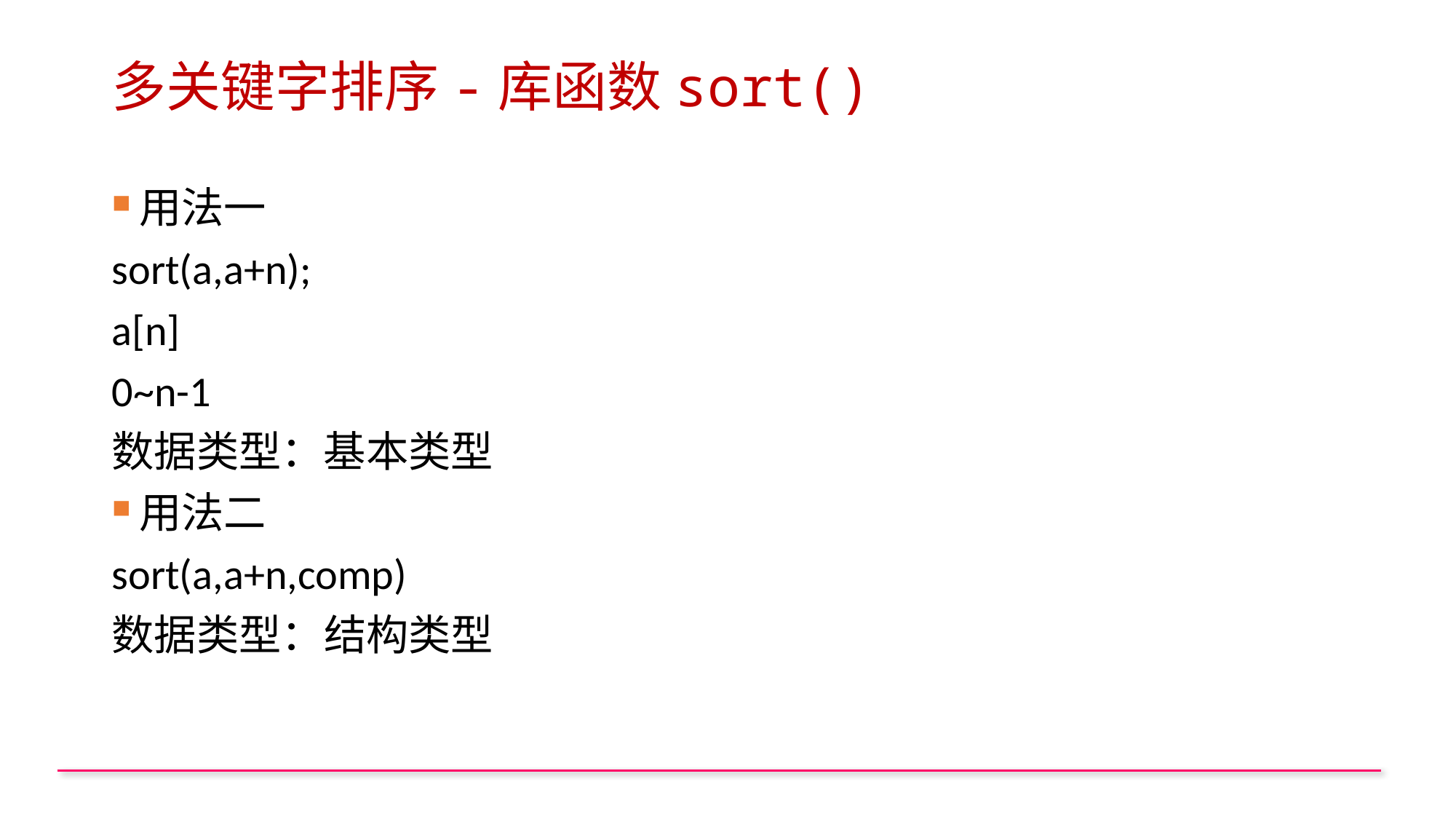

# 多关键字排序-库函数sort()
用法一
sort(a,a+n);
a[n]
0~n-1
数据类型：基本类型
用法二
sort(a,a+n,comp)
数据类型：结构类型